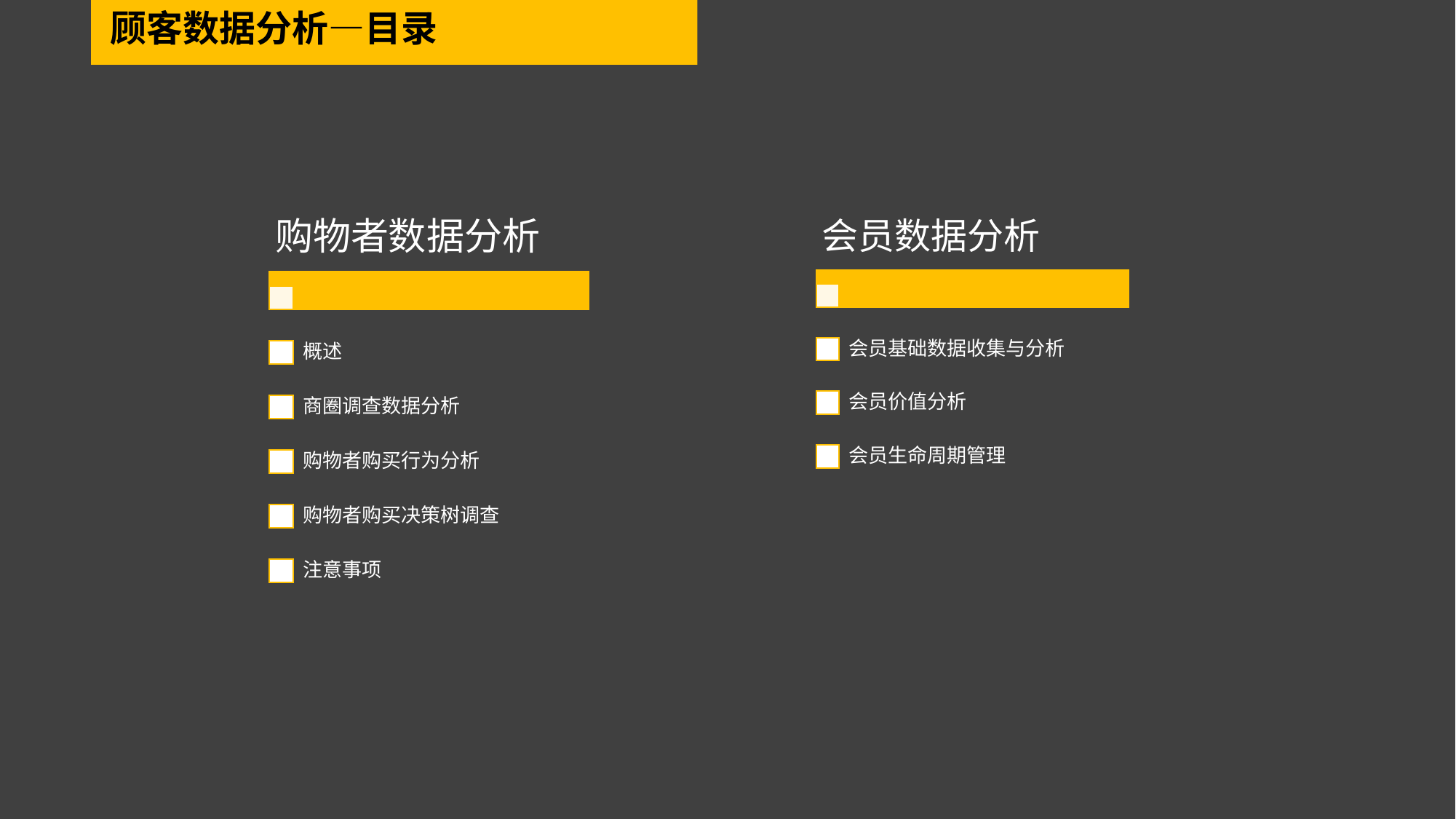

顾客数据分析—目录
购物者数据分析
概述
商圈调查数据分析
购物者购买行为分析
购物者购买决策树调查
注意事项
会员数据分析
会员基础数据收集与分析
会员价值分析
会员生命周期管理